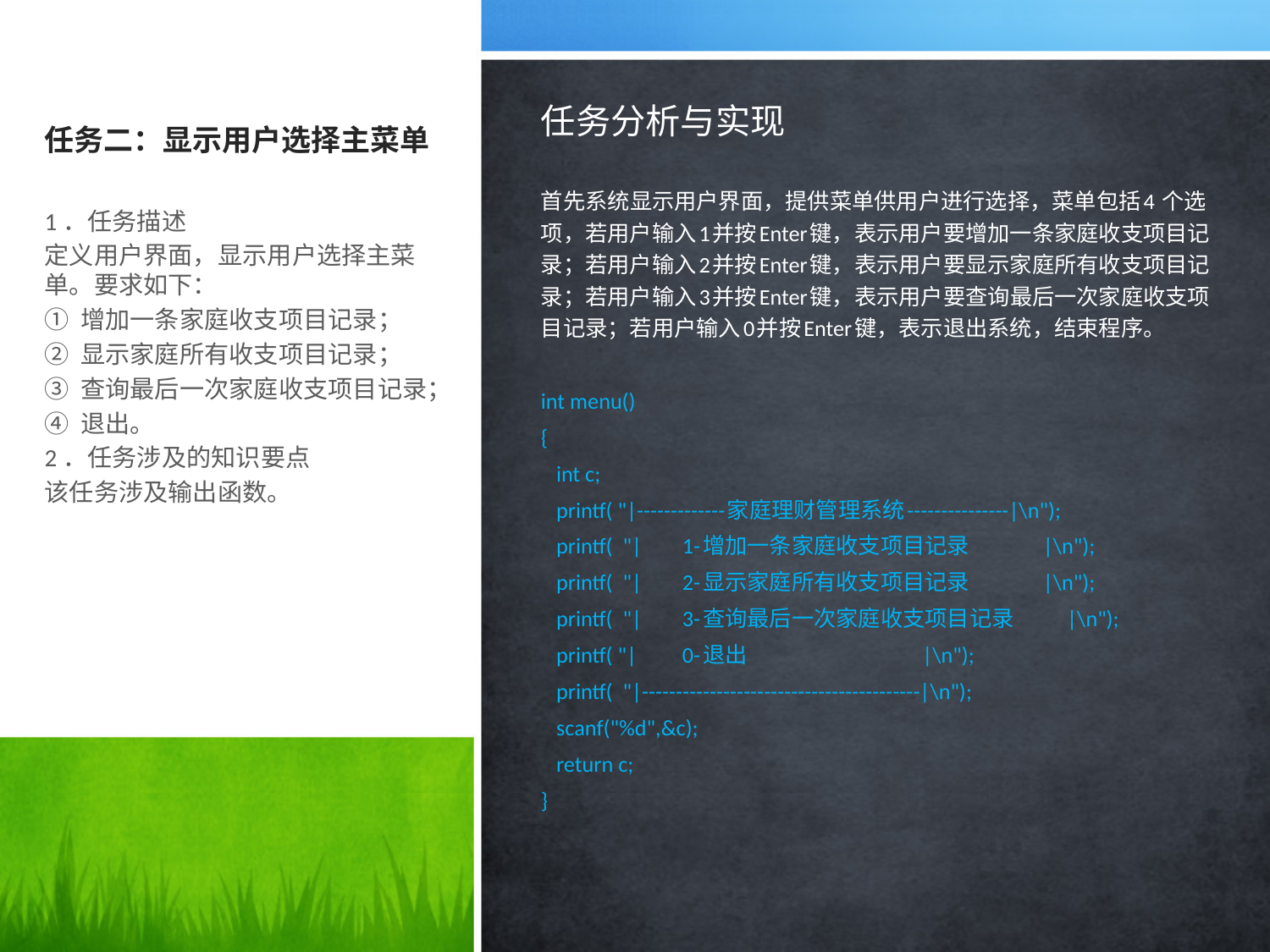

# 任务二：显示用户选择主菜单
任务分析与实现

首先系统显示用户界面，提供菜单供用户进行选择，菜单包括4 个选项，若用户输入1并按Enter键，表示用户要增加一条家庭收支项目记录；若用户输入2并按Enter键，表示用户要显示家庭所有收支项目记录；若用户输入3并按Enter键，表示用户要查询最后一次家庭收支项目记录；若用户输入0并按Enter键，表示退出系统，结束程序。

int menu()
{
   int c;
   printf( "|-------------家庭理财管理系统---------------|\n");
   printf(  "|        1-增加一条家庭收支项目记录              |\n");
   printf(  "|        2-显示家庭所有收支项目记录              |\n");
   printf(  "|        3-查询最后一次家庭收支项目记录          |\n");
   printf( "|         0-退出                                  |\n");
   printf(  "|-----------------------------------------|\n");
   scanf("%d",&c);
   return c;
}

1．任务描述
定义用户界面，显示用户选择主菜单。要求如下：
① 增加一条家庭收支项目记录；
② 显示家庭所有收支项目记录；
③ 查询最后一次家庭收支项目记录；
④ 退出。
2．任务涉及的知识要点
该任务涉及输出函数。